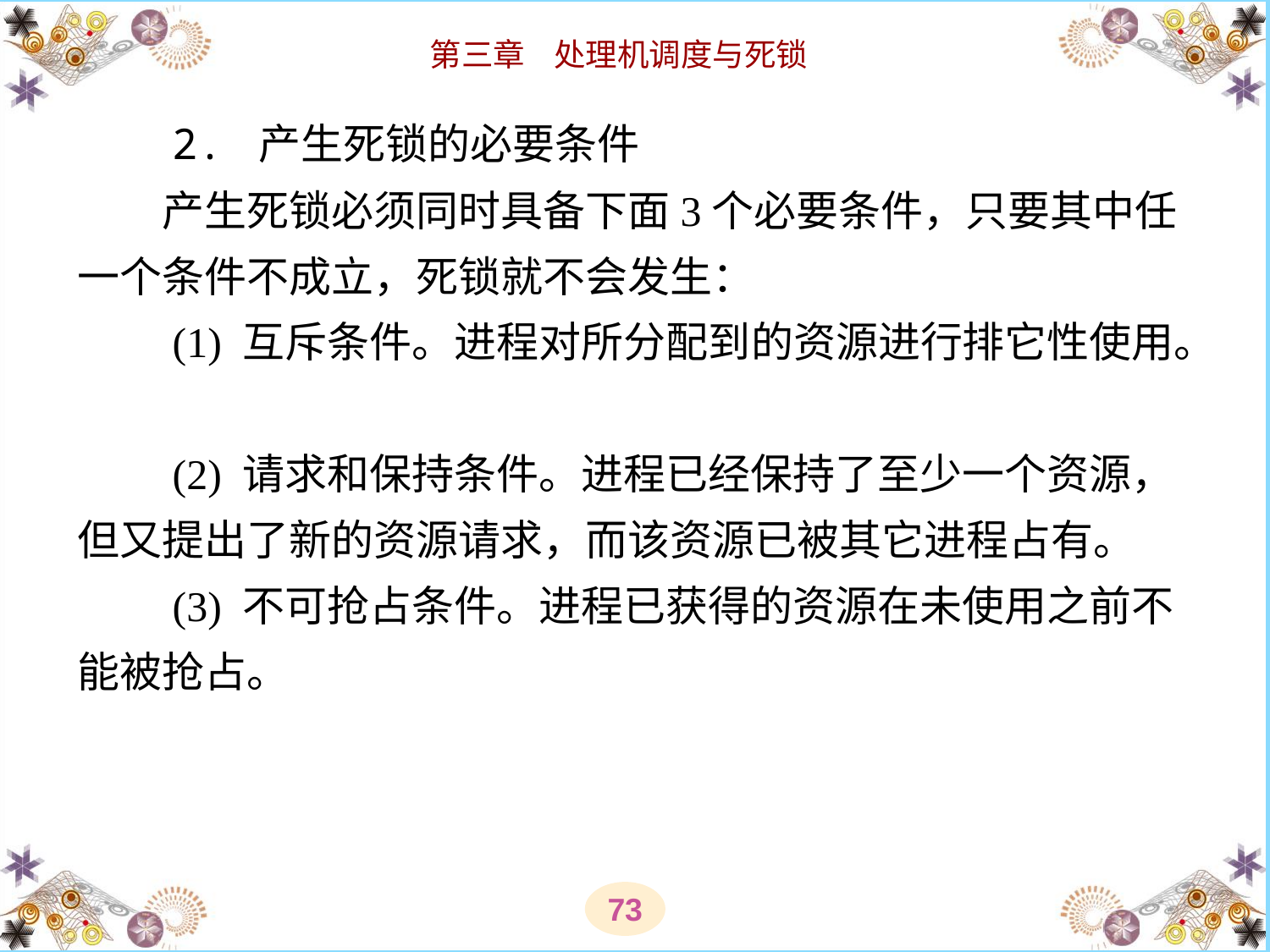

# 2. 产生死锁的必要条件 　　产生死锁必须同时具备下面3个必要条件，只要其中任一个条件不成立，死锁就不会发生： 　　(1) 互斥条件。进程对所分配到的资源进行排它性使用。 　　(2) 请求和保持条件。进程已经保持了至少一个资源，但又提出了新的资源请求，而该资源已被其它进程占有。 　　(3) 不可抢占条件。进程已获得的资源在未使用之前不能被抢占。